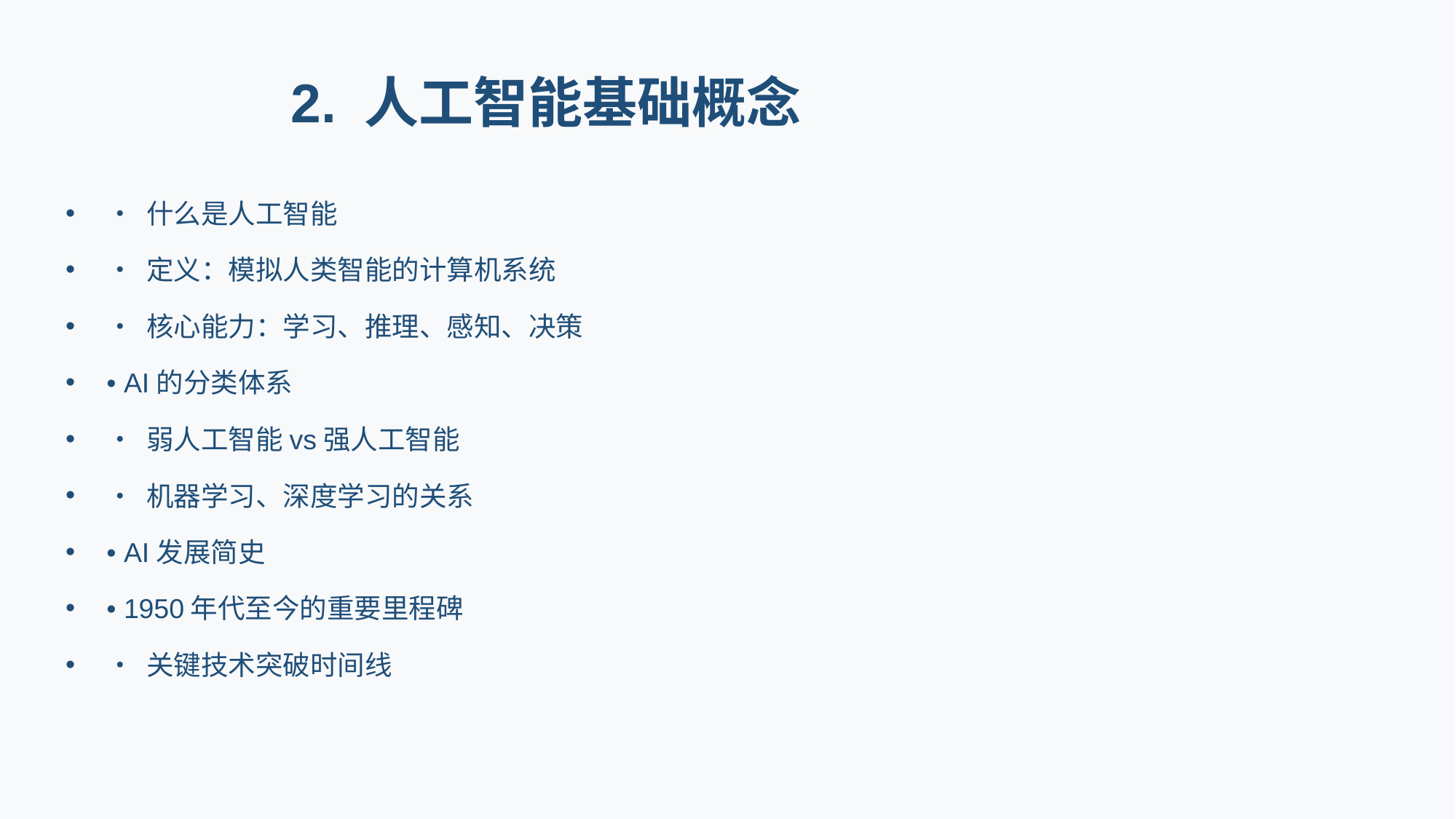

# 2. 人工智能基础概念
• 什么是人工智能
• 定义：模拟人类智能的计算机系统
• 核心能力：学习、推理、感知、决策
• AI的分类体系
• 弱人工智能vs强人工智能
• 机器学习、深度学习的关系
• AI发展简史
• 1950年代至今的重要里程碑
• 关键技术突破时间线